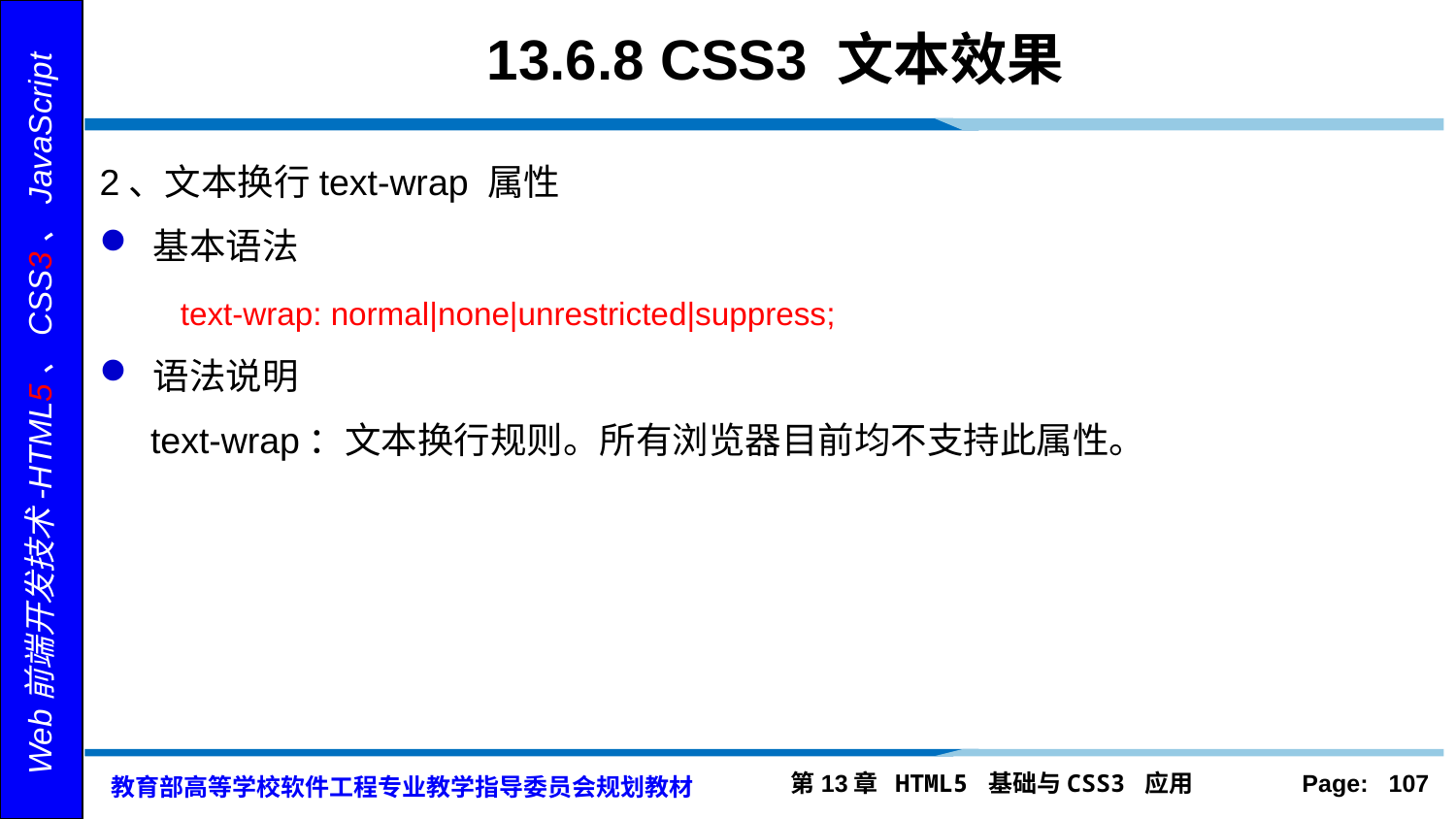

# 13.6.8 CSS3 文本效果
2、文本换行text-wrap 属性
 基本语法
         text-wrap: normal|none|unrestricted|suppress;
 语法说明
     text-wrap：文本换行规则。所有浏览器目前均不支持此属性。